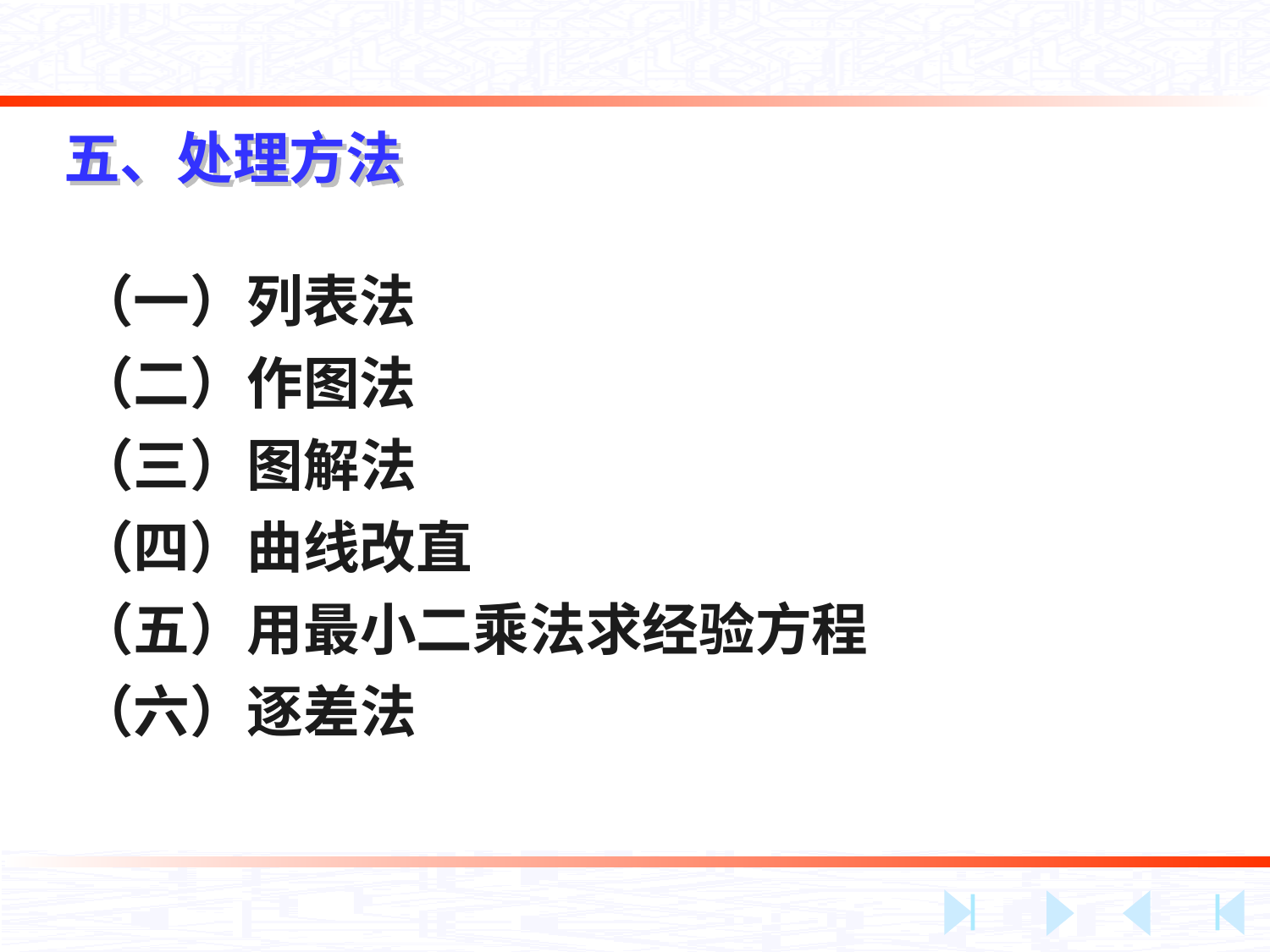

五、处理方法
（一）列表法
（二）作图法
（三）图解法
（四）曲线改直
（五）用最小二乘法求经验方程
（六）逐差法